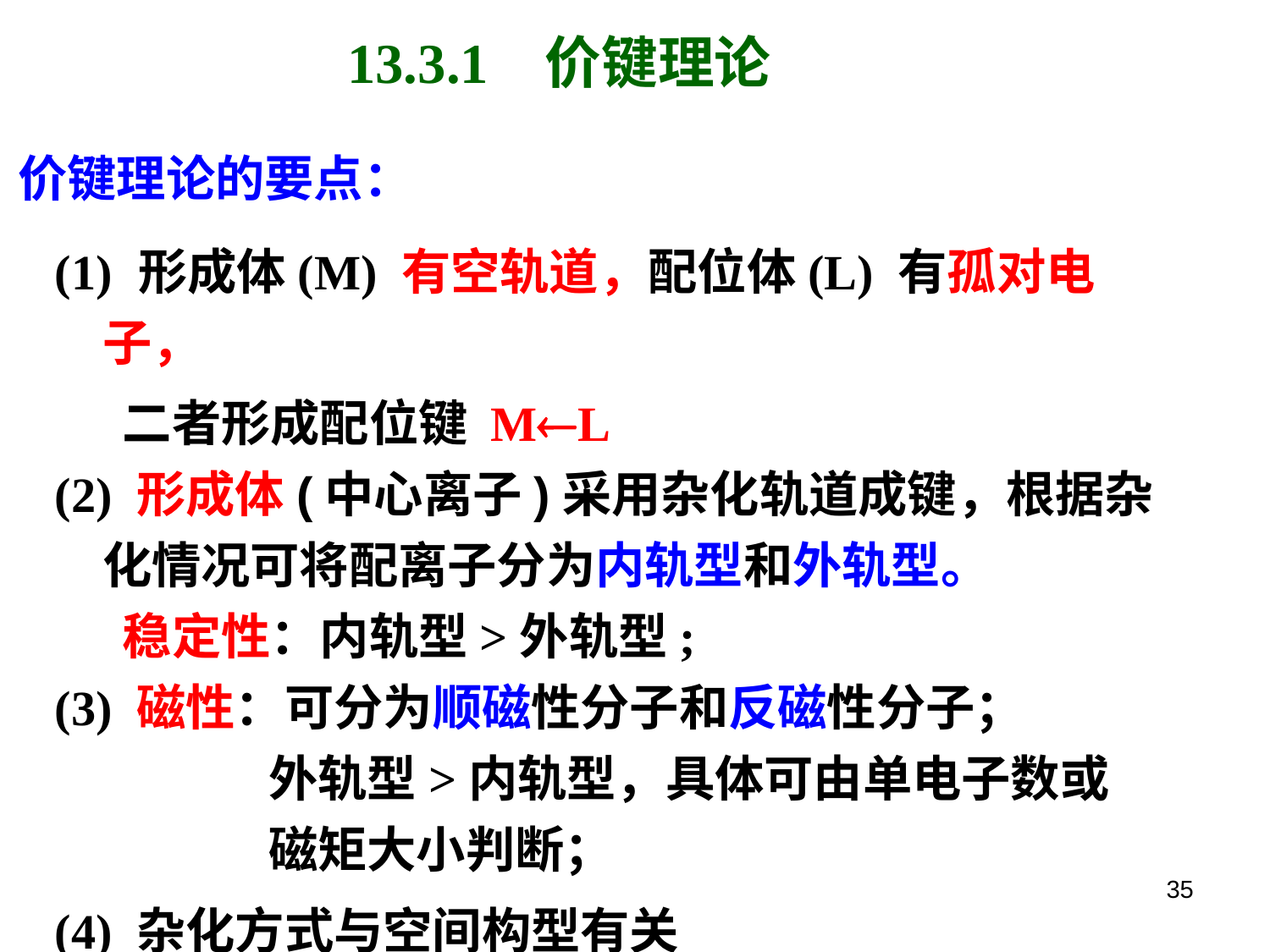

13.3.1   价键理论
价键理论的要点：
(1) 形成体(M) 有空轨道，配位体(L) 有孤对电子，
     二者形成配位键 M←L
(2) 形成体(中心离子)采用杂化轨道成键，根据杂化情况可将配离子分为内轨型和外轨型。
     稳定性：内轨型>外轨型;
(3) 磁性：可分为顺磁性分子和反磁性分子；
                  外轨型>内轨型，具体可由单电子数或
                  磁矩大小判断；
(4) 杂化方式与空间构型有关
35